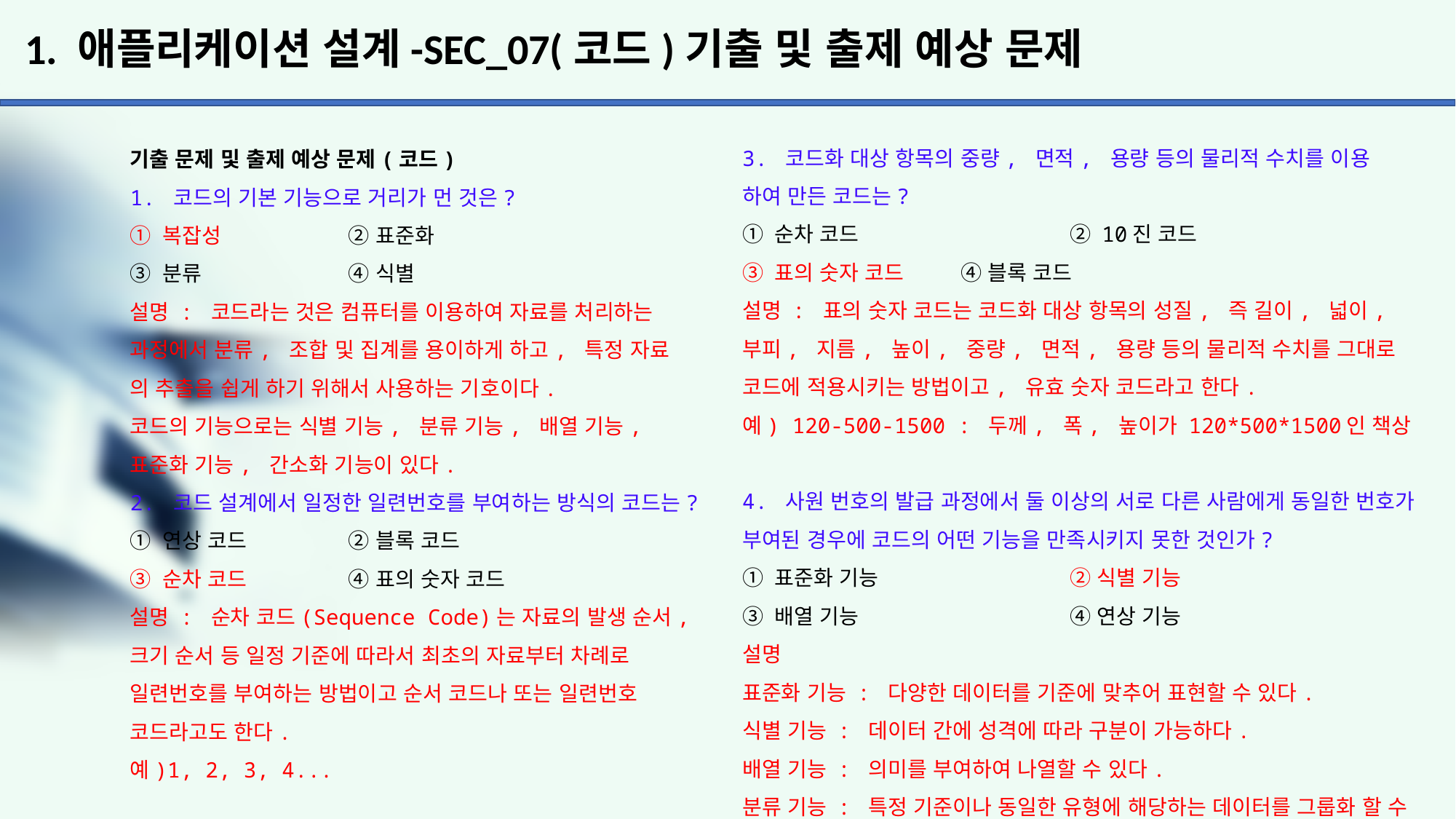

# 1. 애플리케이션 설계-SEC_07(코드)기출 및 출제 예상 문제
3. 코드화 대상 항목의 중량, 면적, 용량 등의 물리적 수치를 이용
하여 만든 코드는?
① 순차 코드		② 10진 코드
③ 표의 숫자 코드	④ 블록 코드
설명 : 표의 숫자 코드는 코드화 대상 항목의 성질, 즉 길이, 넓이,
부피, 지름, 높이, 중량, 면적, 용량 등의 물리적 수치를 그대로
코드에 적용시키는 방법이고, 유효 숫자 코드라고 한다.
예) 120-500-1500 : 두께, 폭, 높이가 120*500*1500인 책상

4. 사원 번호의 발급 과정에서 둘 이상의 서로 다른 사람에게 동일한 번호가 부여된 경우에 코드의 어떤 기능을 만족시키지 못한 것인가?
① 표준화 기능		② 식별 기능
③ 배열 기능		④ 연상 기능
설명
표준화 기능 : 다양한 데이터를 기준에 맞추어 표현할 수 있다.
식별 기능 : 데이터 간에 성격에 따라 구분이 가능하다.
배열 기능 : 의미를 부여하여 나열할 수 있다.
분류 기능 : 특정 기준이나 동일한 유형에 해당하는 데이터를 그룹화 할 수 있다.
간소화 기능 : 복잡한 데이터를 간소화 시킬 수 있다.
기출 문제 및 출제 예상 문제(코드)
1. 코드의 기본 기능으로 거리가 먼 것은?
① 복잡성		② 표준화
③ 분류		④ 식별
설명 : 코드라는 것은 컴퓨터를 이용하여 자료를 처리하는
과정에서 분류, 조합 및 집계를 용이하게 하고, 특정 자료
의 추출을 쉽게 하기 위해서 사용하는 기호이다.
코드의 기능으로는 식별 기능, 분류 기능, 배열 기능,
표준화 기능, 간소화 기능이 있다.
2. 코드 설계에서 일정한 일련번호를 부여하는 방식의 코드는?
① 연상 코드      	② 블록 코드
③ 순차 코드       	④ 표의 숫자 코드
설명 : 순차 코드(Sequence Code)는 자료의 발생 순서,
크기 순서 등 일정 기준에 따라서 최초의 자료부터 차례로
일련번호를 부여하는 방법이고 순서 코드나 또는 일련번호
코드라고도 한다.
예)1, 2, 3, 4...